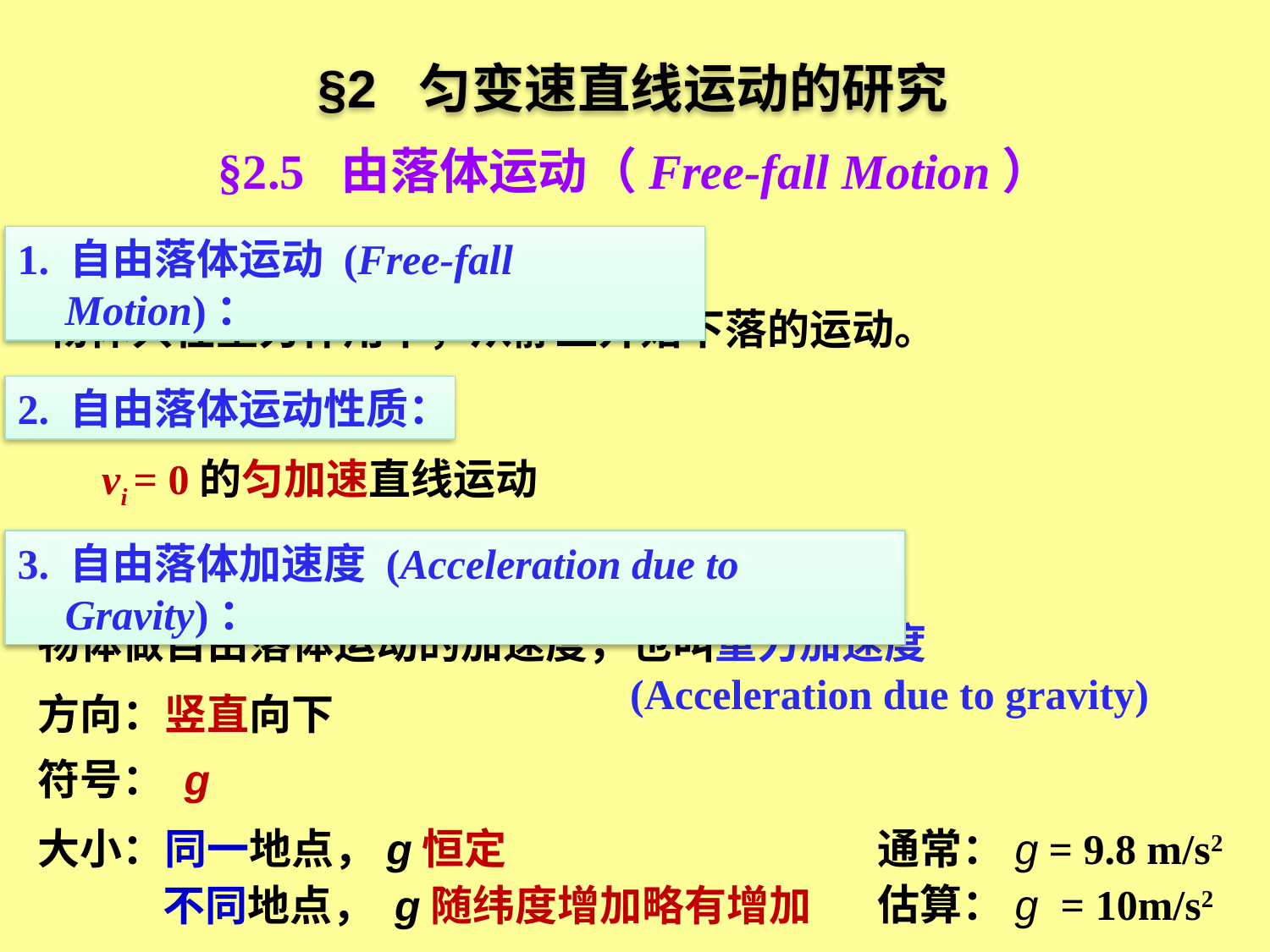

§2  匀变速直线运动的研究
§2.5  由落体运动（Free-fall Motion）
1. 自由落体运动 (Free-fall Motion)：
物体只在重力作用下，从静止开始下落的运动。
2. 自由落体运动性质：
vi = 0的匀加速直线运动
3. 自由落体加速度 (Acceleration due to Gravity)：
物体做自由落体运动的加速度，也叫重力加速度
                                                        (Acceleration due to gravity)
方向：竖直向下
符号： g
大小：同一地点，g恒定

通常：g = 9.8 m/s2
估算：g  = 10m/s2
不同地点， g随纬度增加略有增加